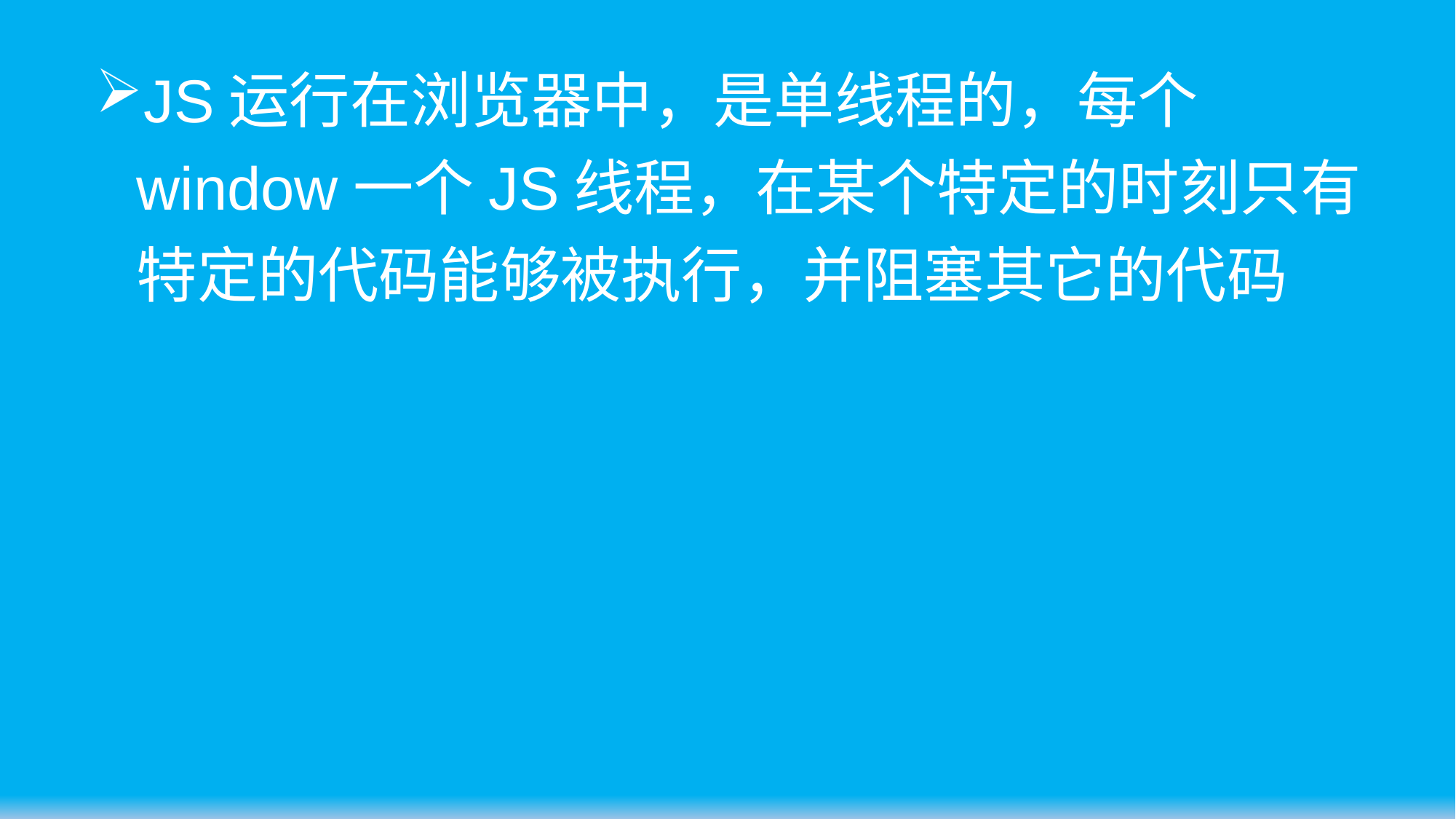

JS运行在浏览器中，是单线程的，每个window一个JS线程，在某个特定的时刻只有特定的代码能够被执行，并阻塞其它的代码